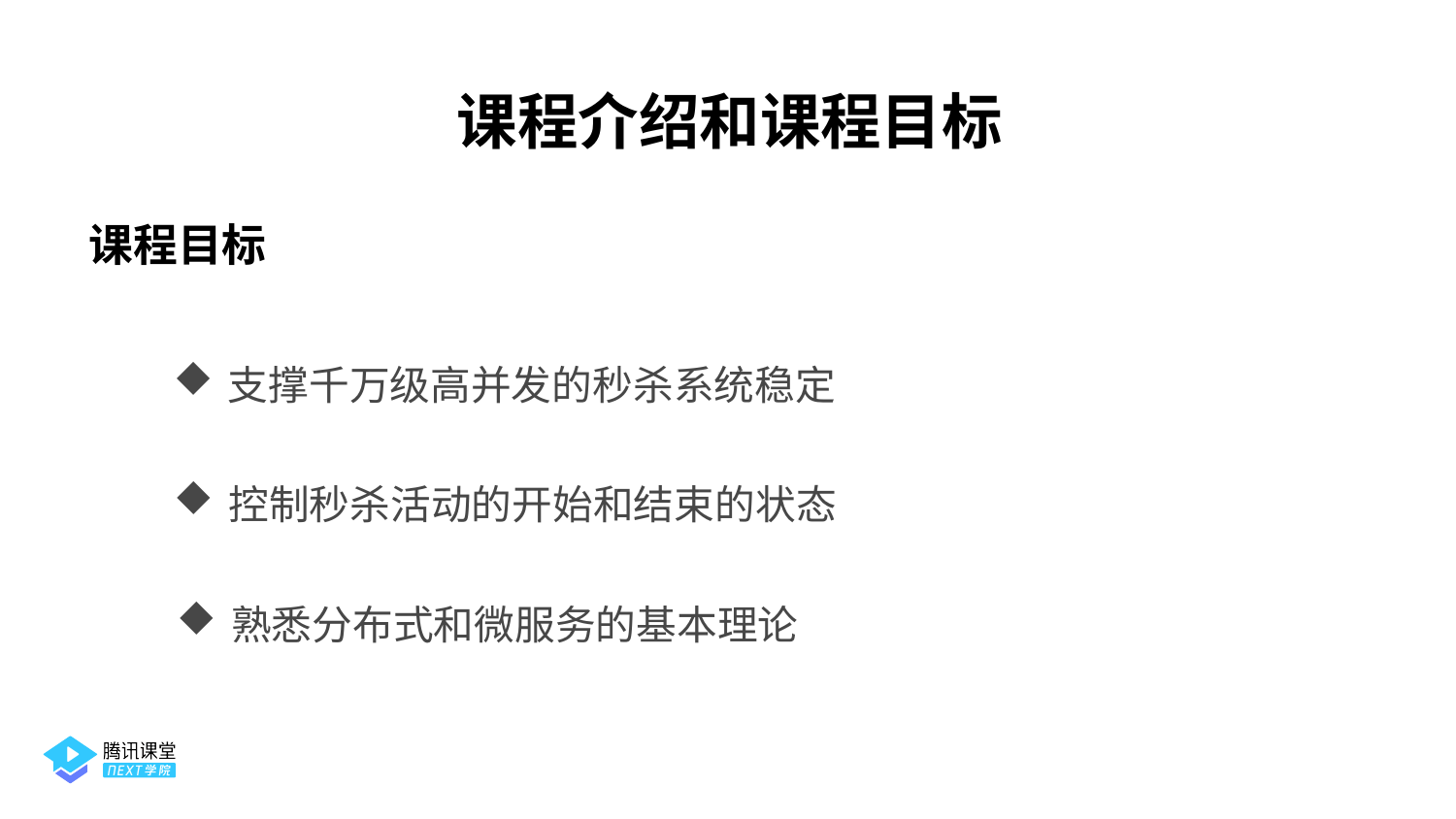

课程介绍和课程目标
课程目标
支撑千万级高并发的秒杀系统稳定
控制秒杀活动的开始和结束的状态
熟悉分布式和微服务的基本理论